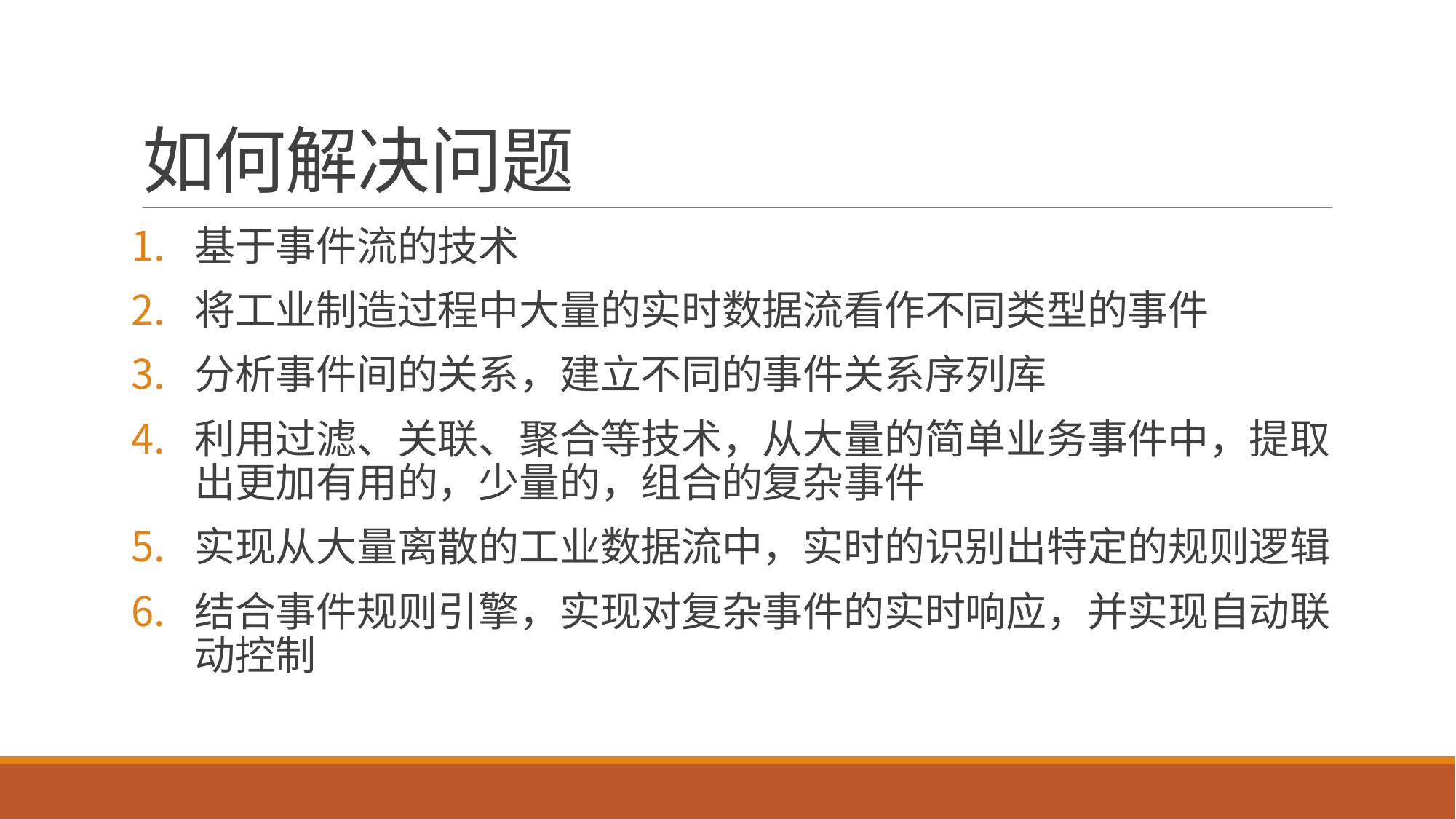

# 如何解决问题
基于事件流的技术
将工业制造过程中大量的实时数据流看作不同类型的事件
分析事件间的关系，建立不同的事件关系序列库
利用过滤、关联、聚合等技术，从大量的简单业务事件中，提取出更加有用的，少量的，组合的复杂事件
实现从大量离散的工业数据流中，实时的识别出特定的规则逻辑
结合事件规则引擎，实现对复杂事件的实时响应，并实现自动联动控制